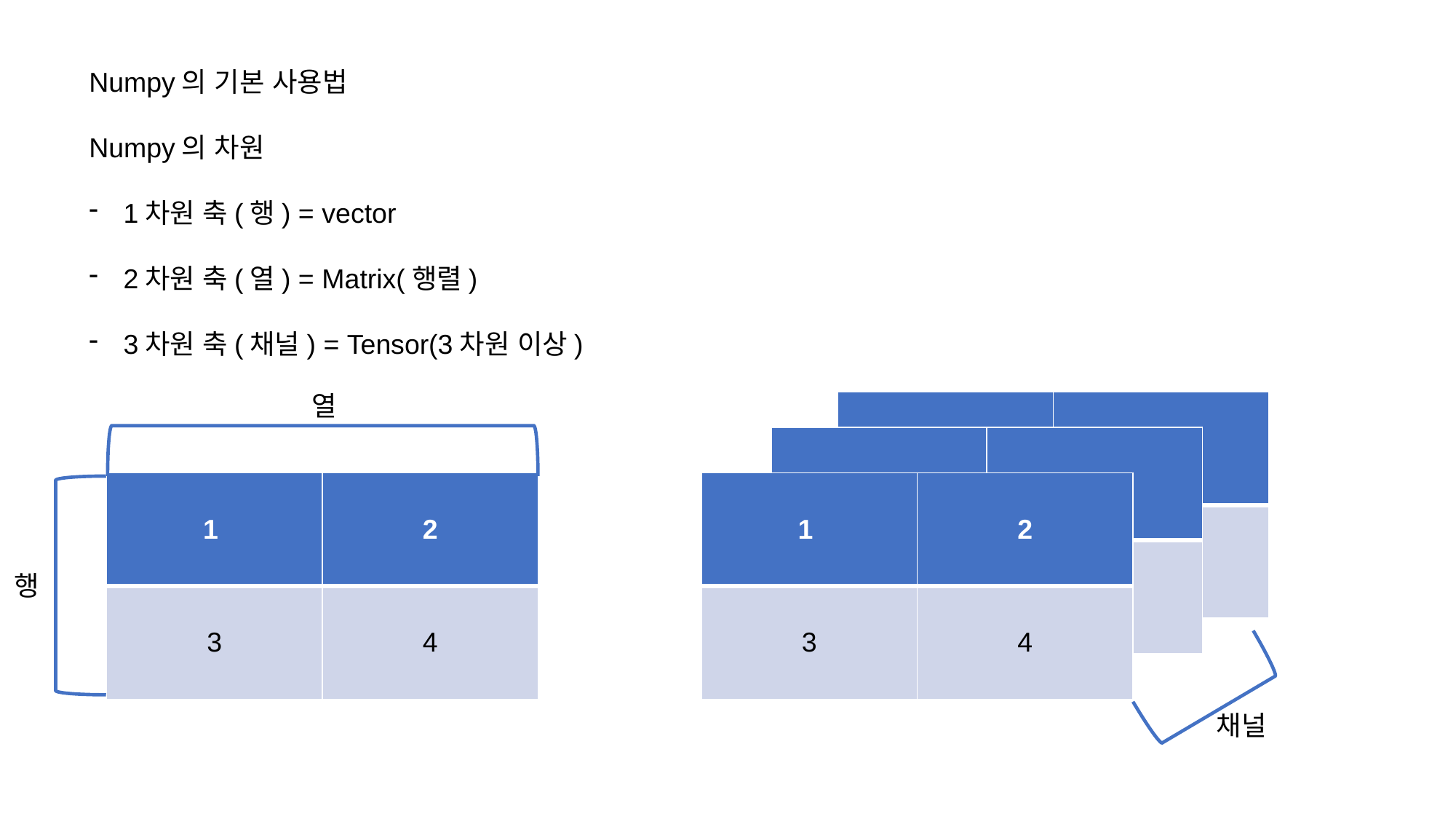

Numpy의 기본 사용법

Numpy의 차원

1차원 축(행) = vector

2차원 축(열) = Matrix(행렬)

3차원 축(채널) = Tensor(3차원 이상)

열
| 1 | 2 |
| --- | --- |
| 3 | 4 |
| 12 | 32 |
| --- | --- |
| 3 | 44 |
| 1 | 2 |
| --- | --- |
| 3 | 4 |
| 1 | 2 |
| --- | --- |
| 3 | 4 |

행

채널